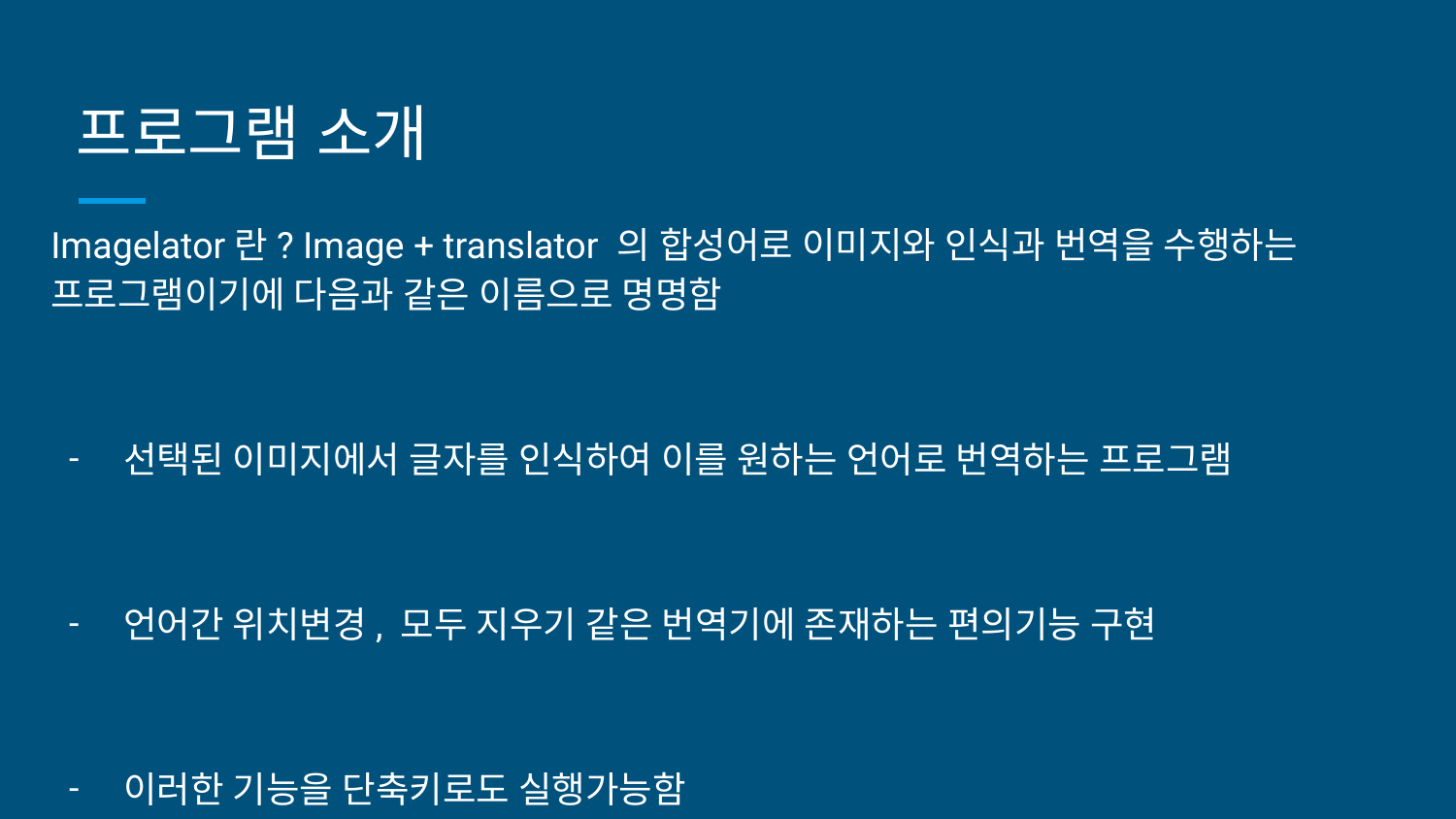

# 프로그램 소개
Imagelator란? Image + translator 의 합성어로 이미지와 인식과 번역을 수행하는 프로그램이기에 다음과 같은 이름으로 명명함

선택된 이미지에서 글자를 인식하여 이를 원하는 언어로 번역하는 프로그램

언어간 위치변경, 모두 지우기 같은 번역기에 존재하는 편의기능 구현

이러한 기능을 단축키로도 실행가능함